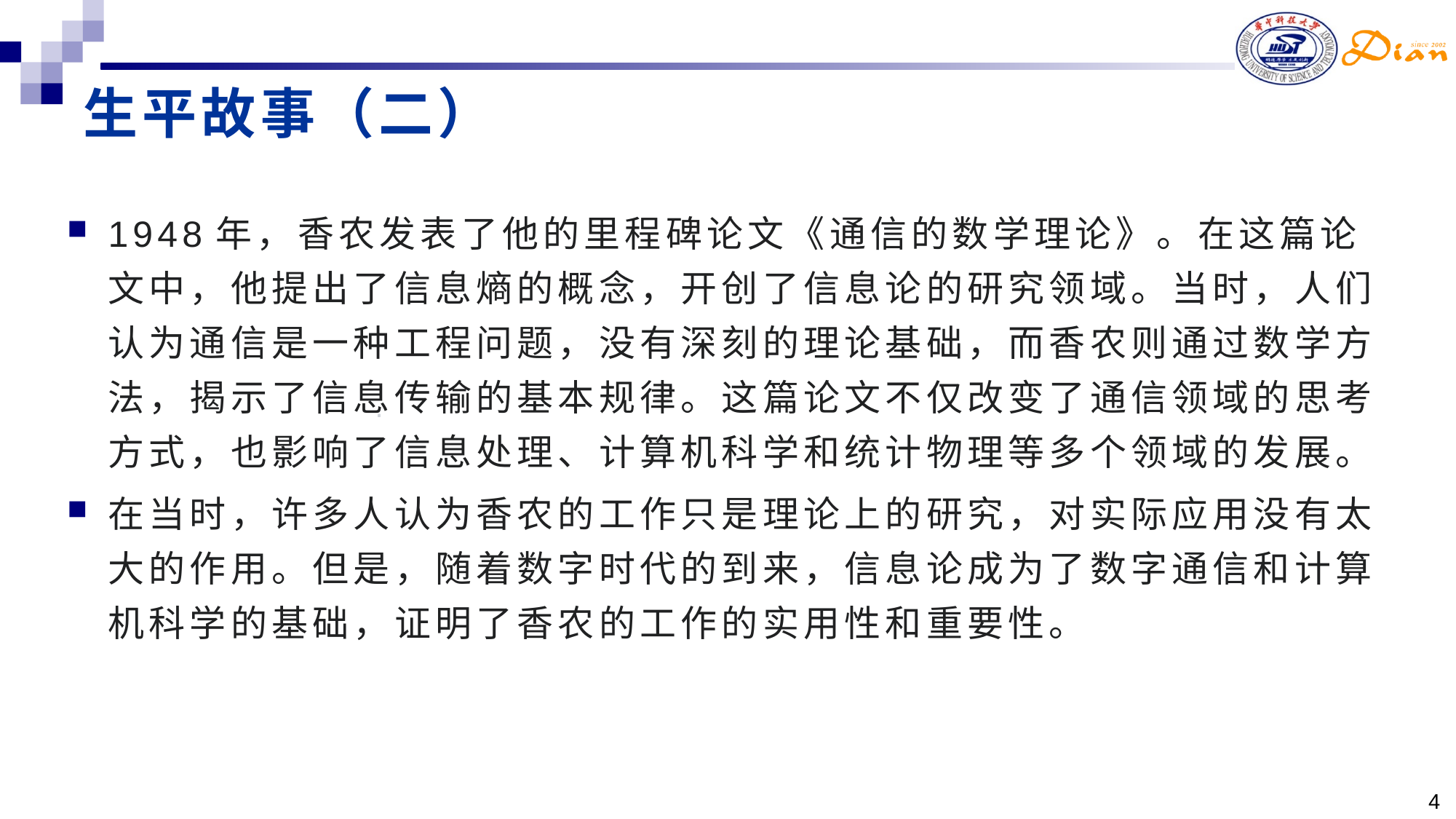

# 生平故事（二）
1948年，香农发表了他的里程碑论文《通信的数学理论》。在这篇论文中，他提出了信息熵的概念，开创了信息论的研究领域。当时，人们认为通信是一种工程问题，没有深刻的理论基础，而香农则通过数学方法，揭示了信息传输的基本规律。这篇论文不仅改变了通信领域的思考方式，也影响了信息处理、计算机科学和统计物理等多个领域的发展。
在当时，许多人认为香农的工作只是理论上的研究，对实际应用没有太大的作用。但是，随着数字时代的到来，信息论成为了数字通信和计算机科学的基础，证明了香农的工作的实用性和重要性。

·
·
4